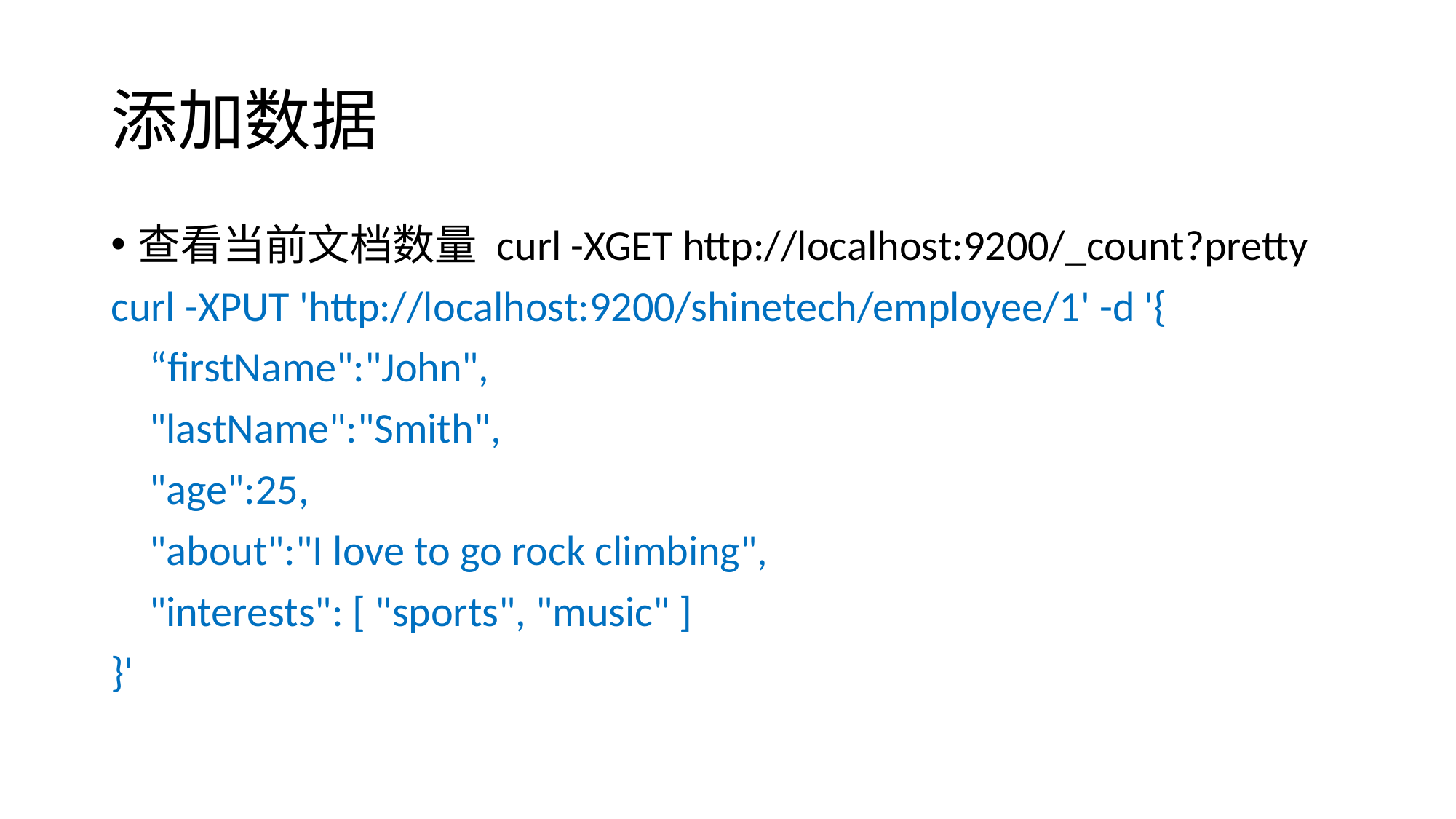

# 添加数据
查看当前文档数量 curl -XGET http://localhost:9200/_count?pretty
curl -XPUT 'http://localhost:9200/shinetech/employee/1' -d '{
    “firstName":"John",
    "lastName":"Smith",
    "age":25,
    "about":"I love to go rock climbing",
    "interests": [ "sports", "music" ]
}'